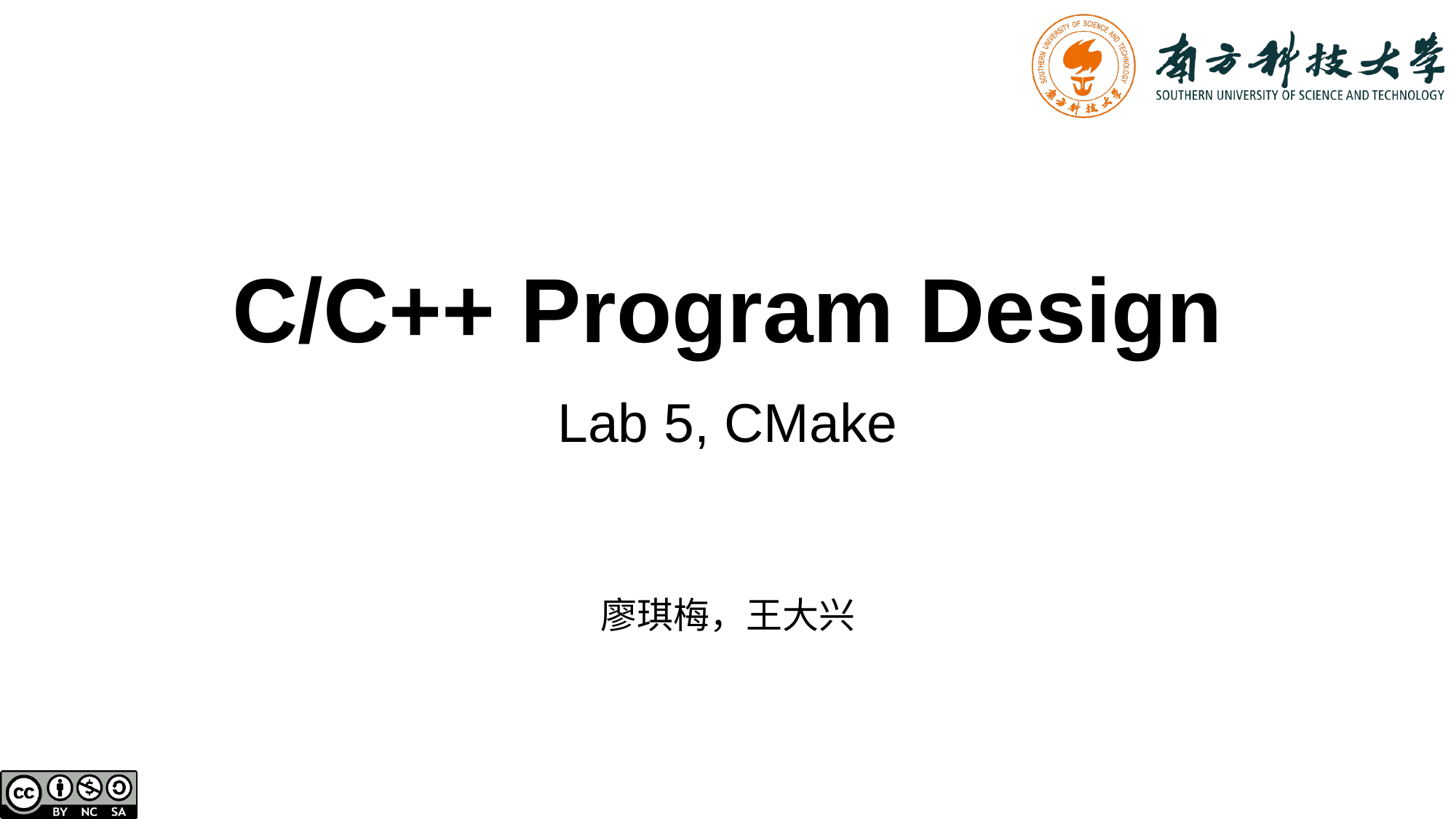

# C/C++ Program Design
Lab 5, CMake

廖琪梅，王大兴